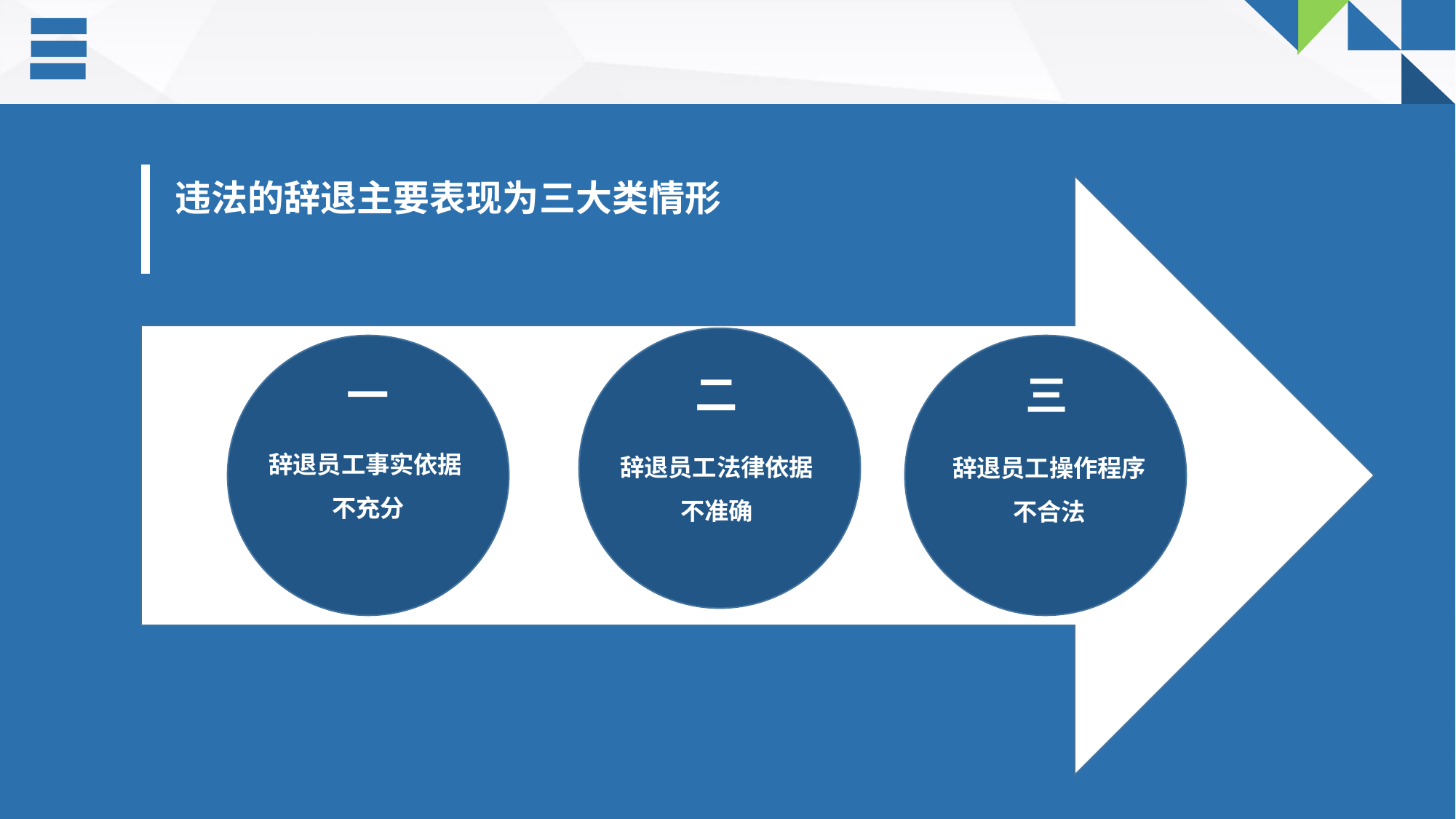

违法的辞退主要表现为三大类情形

二
一
三
辞退员工事实依据  不充分
辞退员工法律依据不准确
辞退员工操作程序不合法